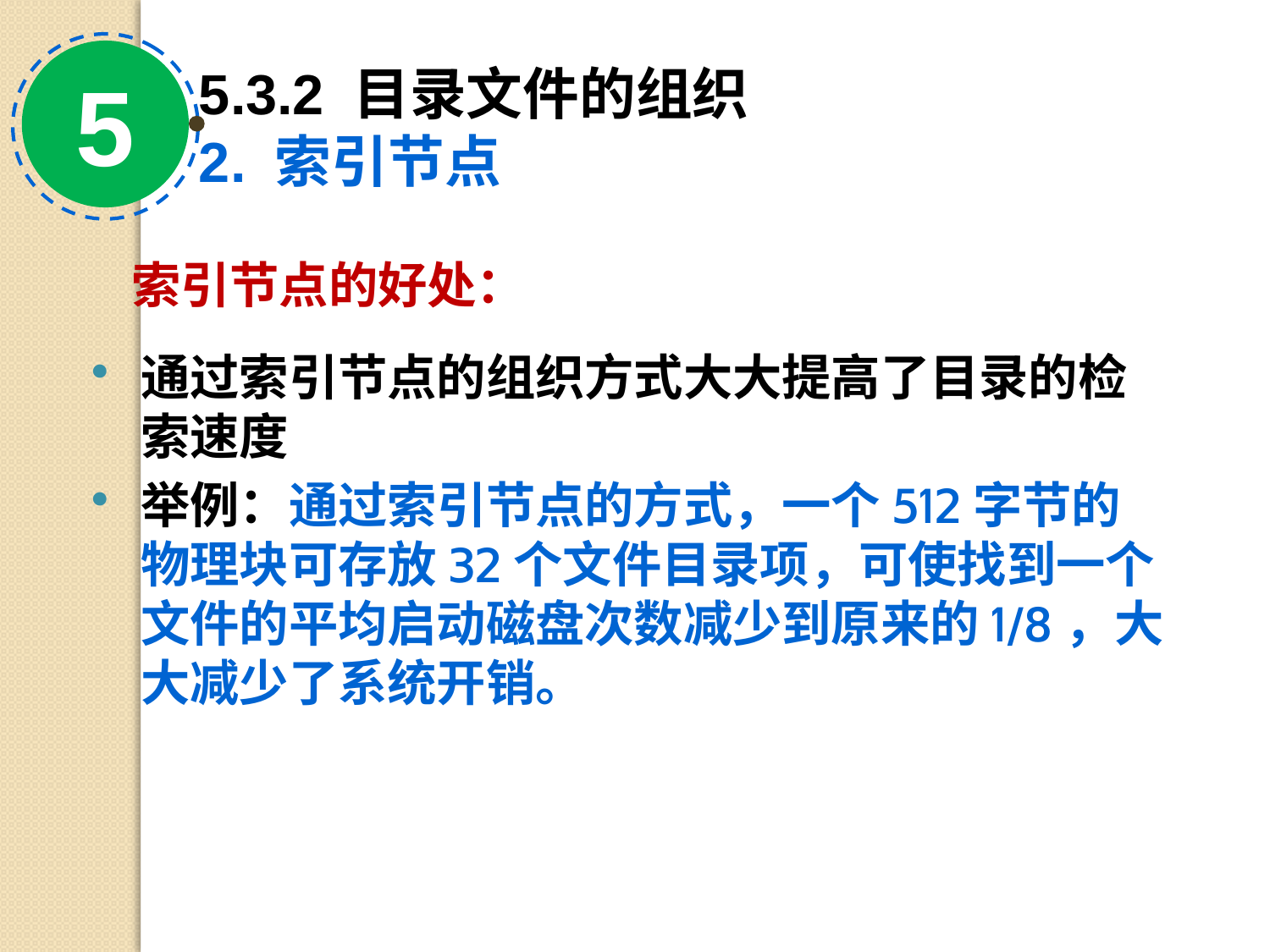

5
5.3.2 目录文件的组织
2. 索引节点

索引节点的好处：
通过索引节点的组织方式大大提高了目录的检索速度
举例：通过索引节点的方式，一个512字节的物理块可存放32个文件目录项，可使找到一个文件的平均启动磁盘次数减少到原来的1/8，大大减少了系统开销。